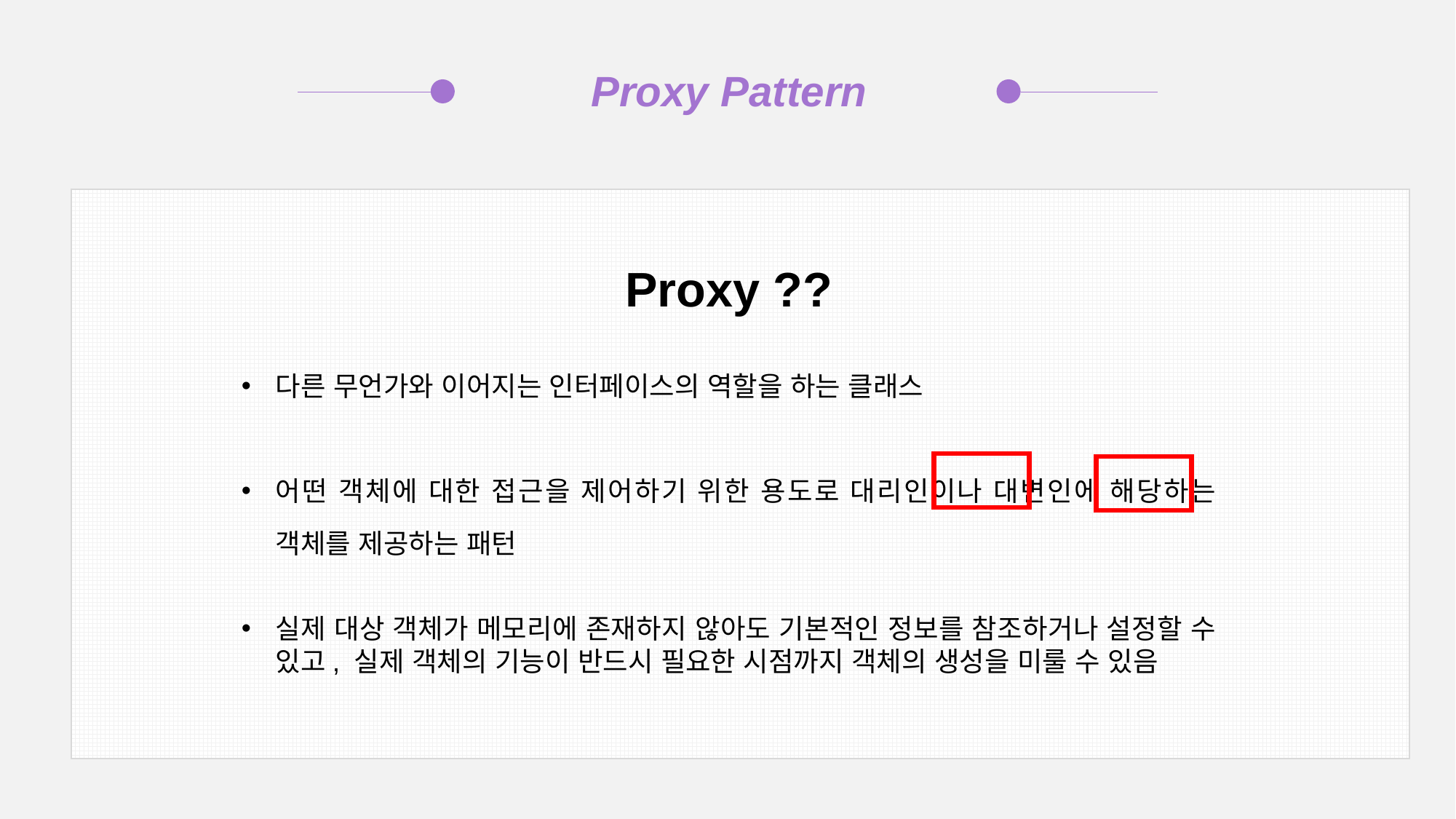

Proxy Pattern

Proxy ??

다른 무언가와 이어지는 인터페이스의 역할을 하는 클래스

어떤 객체에 대한 접근을 제어하기 위한 용도로 대리인이나 대변인에 해당하는 객체를 제공하는 패턴

실제 대상 객체가 메모리에 존재하지 않아도 기본적인 정보를 참조하거나 설정할 수 있고, 실제 객체의 기능이 반드시 필요한 시점까지 객체의 생성을 미룰 수 있음